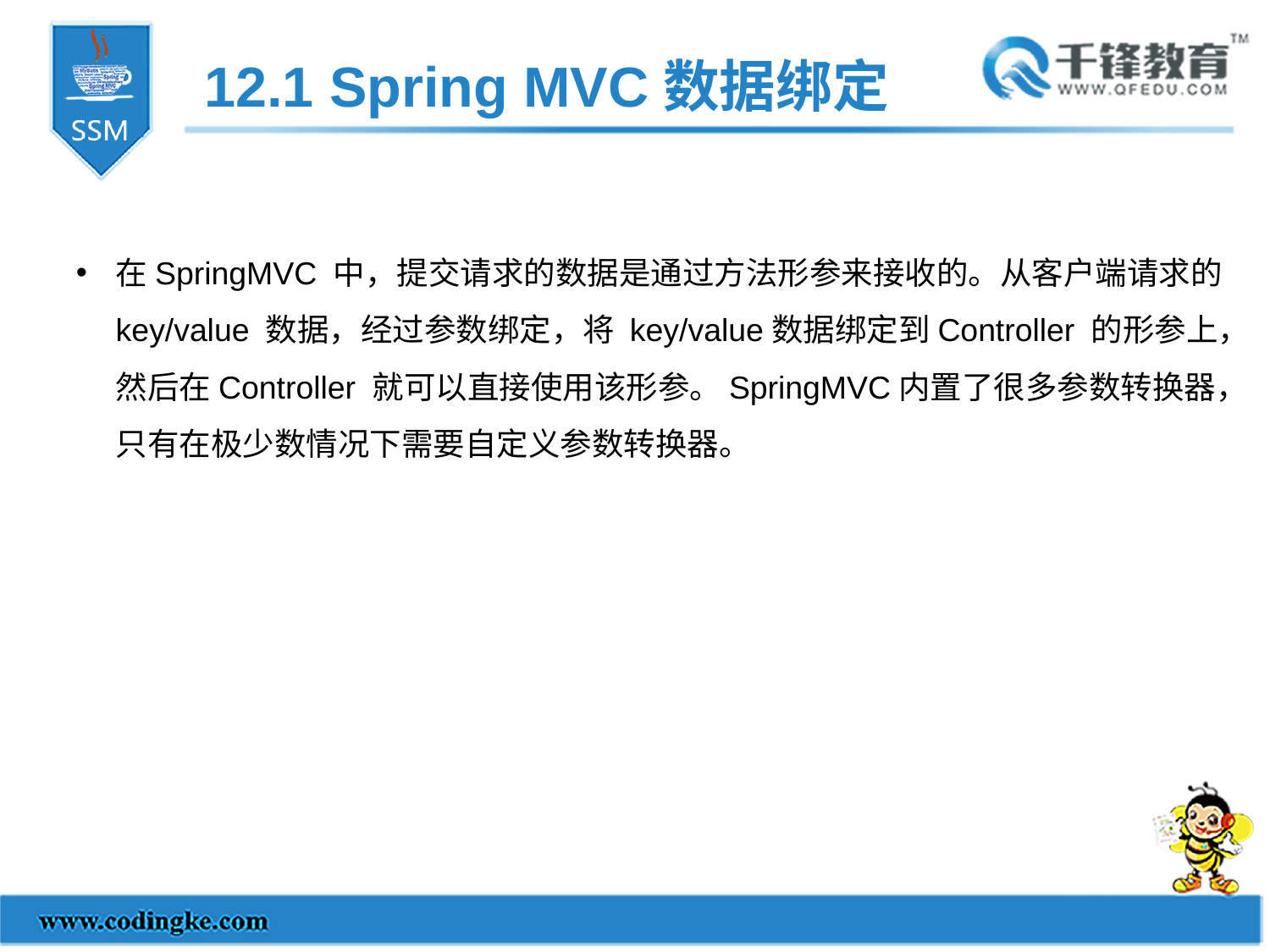

12.1 Spring MVC数据绑定
在SpringMVC 中，提交请求的数据是通过方法形参来接收的。从客户端请求的 key/value 数据，经过参数绑定，将 key/value数据绑定到Controller 的形参上，然后在Controller 就可以直接使用该形参。SpringMVC内置了很多参数转换器，只有在极少数情况下需要自定义参数转换器。